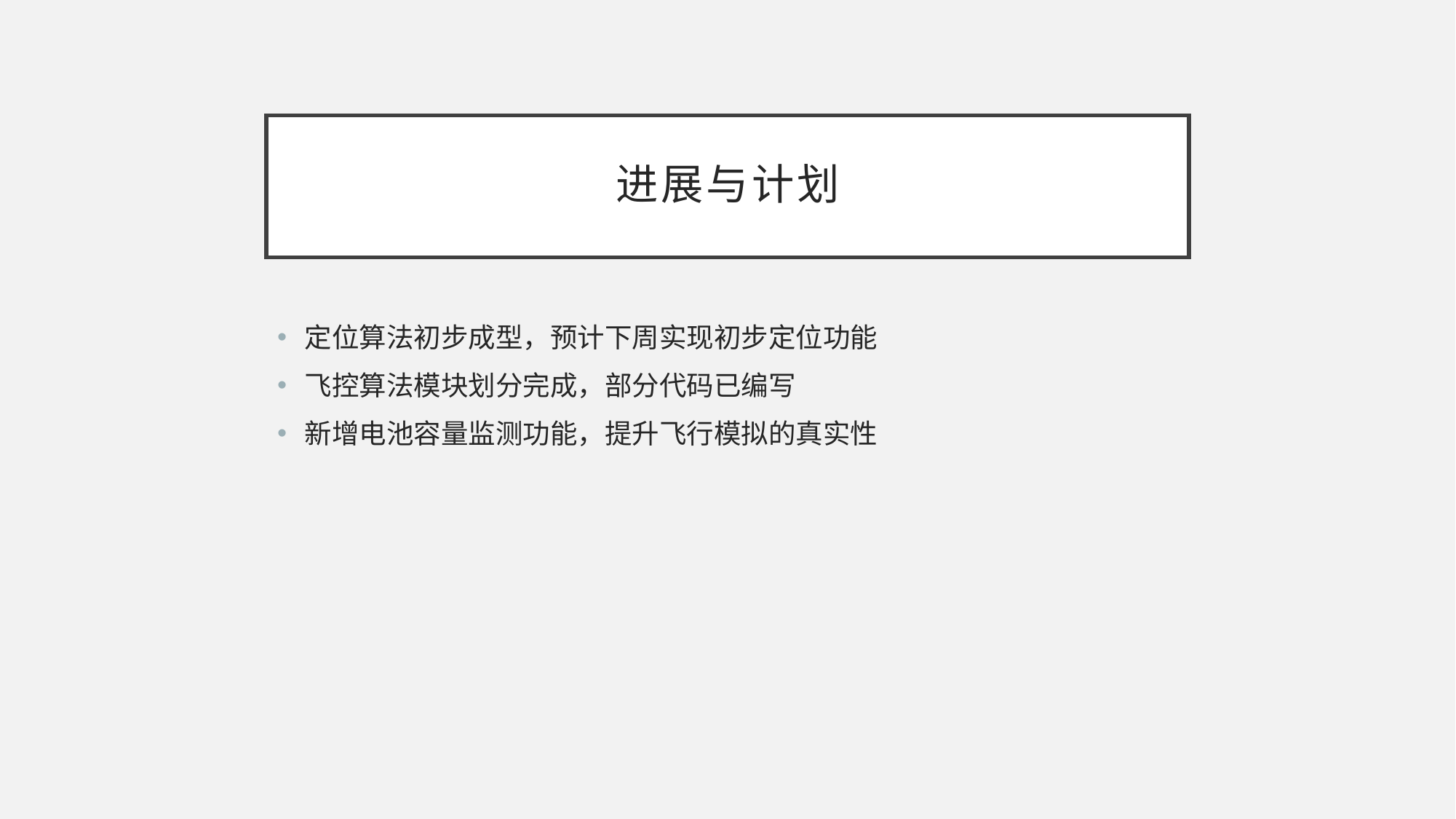

# 进展与计划
定位算法初步成型，预计下周实现初步定位功能
飞控算法模块划分完成，部分代码已编写
新增电池容量监测功能，提升飞行模拟的真实性